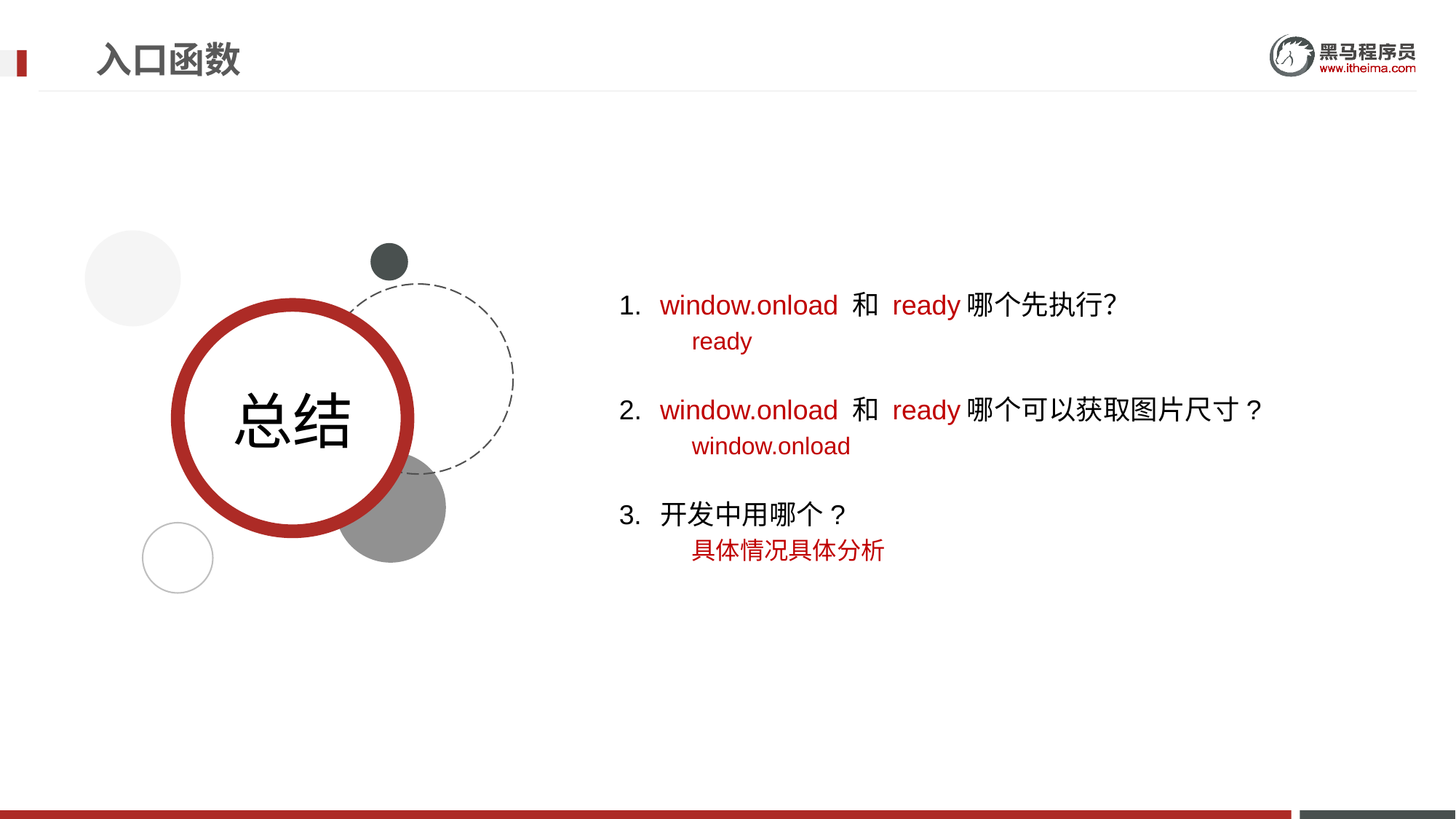

# 入口函数
window.onload 和 ready哪个先执行？
ready
window.onload 和 ready哪个可以获取图片尺寸?
window.onload
开发中用哪个?
具体情况具体分析